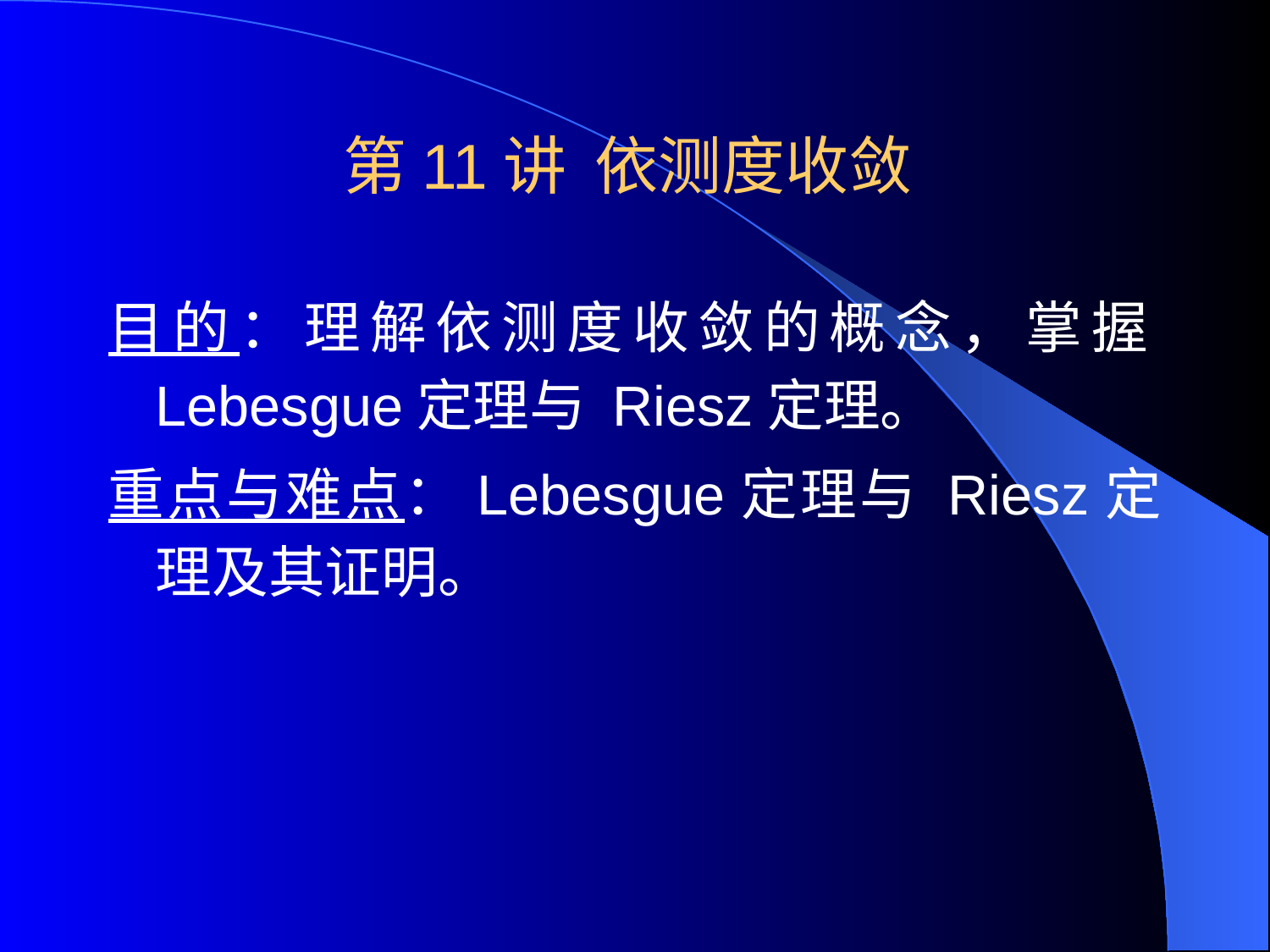

# 第11讲  依测度收敛
目的：理解依测度收敛的概念，掌握Lebesgue定理与 Riesz定理。
重点与难点：Lebesgue定理与 Riesz定理及其证明。